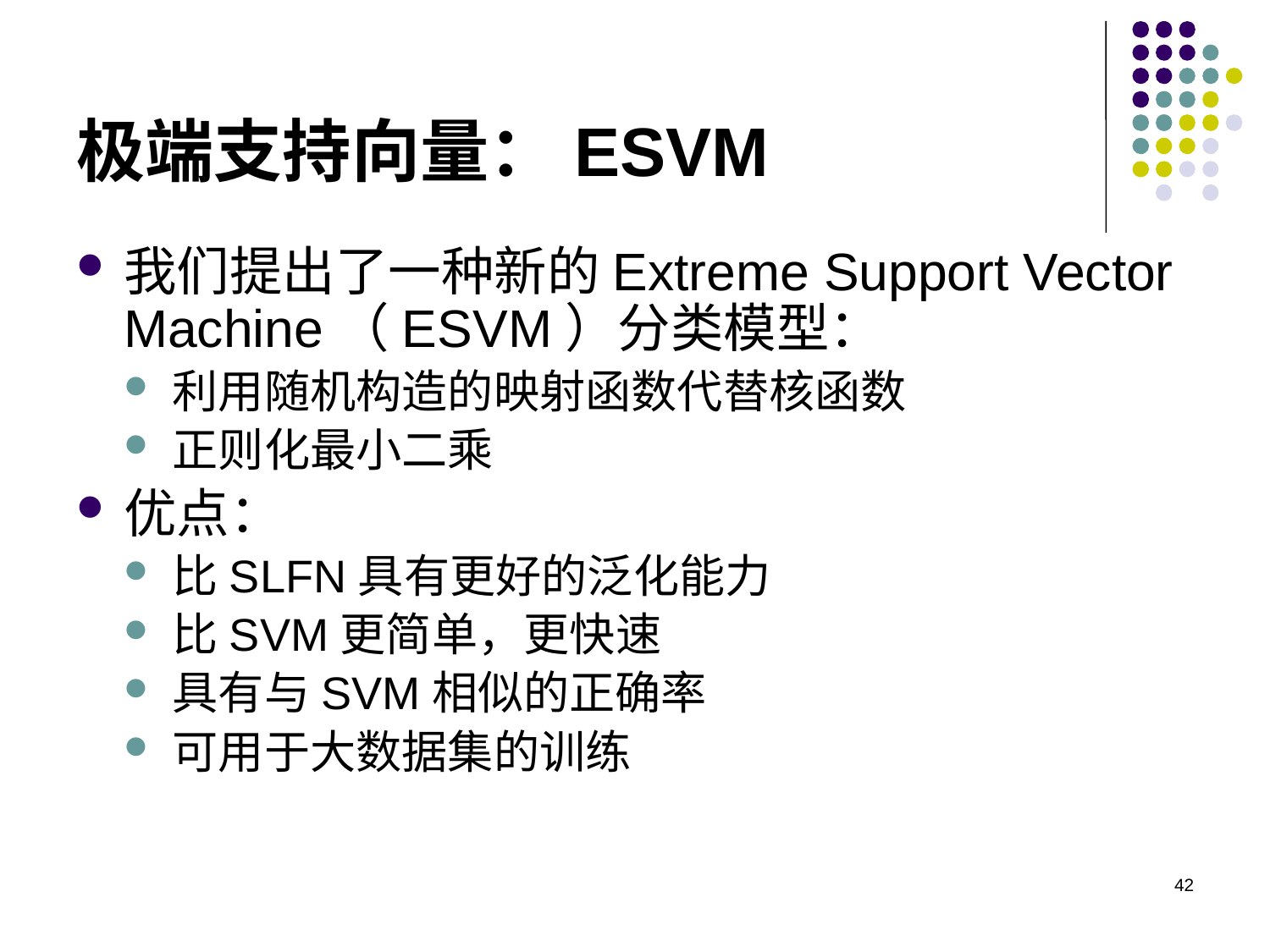

# 极端支持向量：ESVM
我们提出了一种新的Extreme Support Vector Machine（ESVM）分类模型：
利用随机构造的映射函数代替核函数
正则化最小二乘
优点：
比SLFN具有更好的泛化能力
比SVM更简单，更快速
具有与SVM相似的正确率
可用于大数据集的训练
42